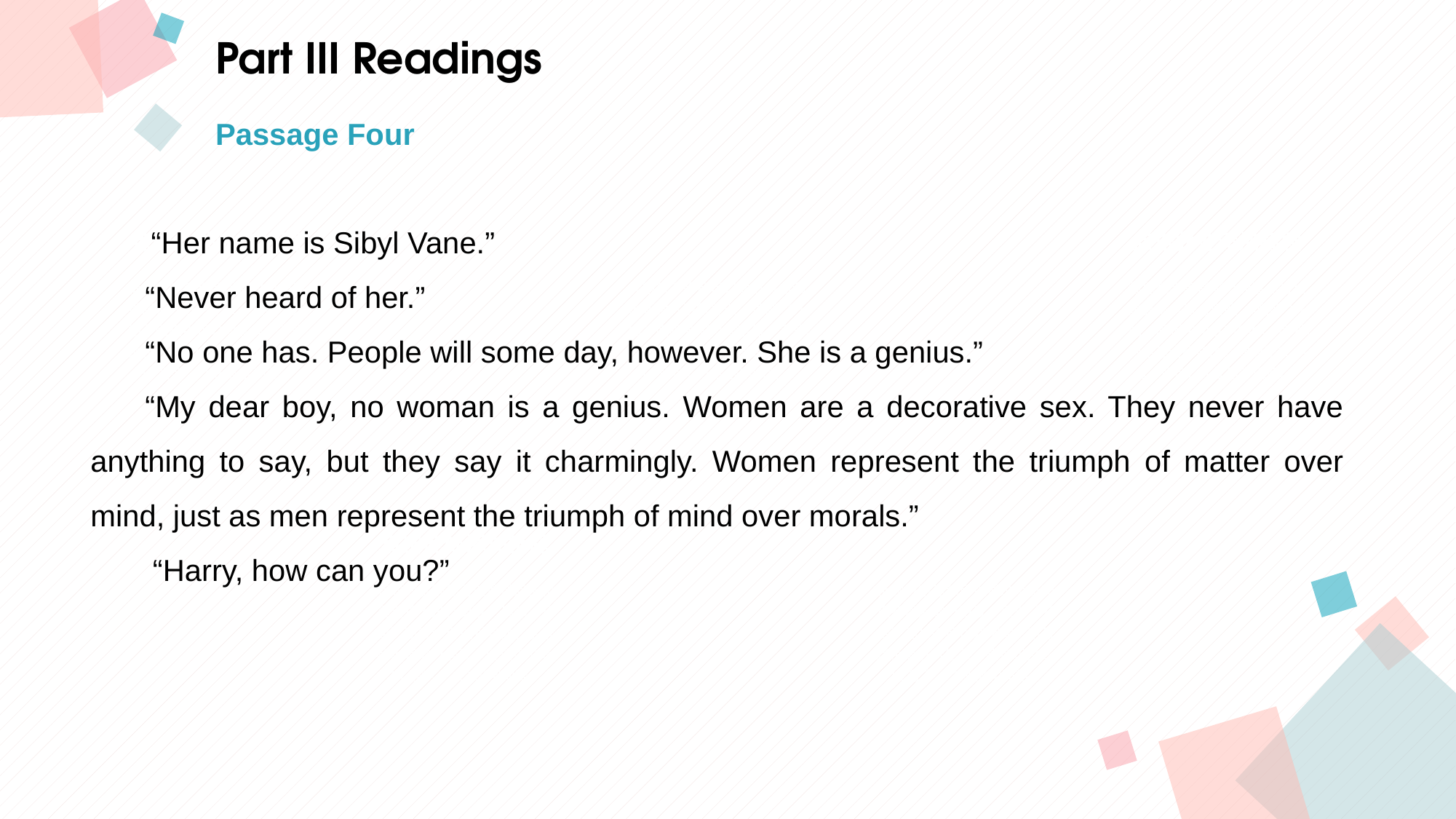

Part III Readings
Passage Four

 “Her name is Sibyl Vane.”
“Never heard of her.”
“No one has. People will some day, however. She is a genius.”
“My dear boy, no woman is a genius. Women are a decorative sex. They never have anything to say, but they say it charmingly. Women represent the triumph of matter over mind, just as men represent the triumph of mind over morals.”
 “Harry, how can you?”

点击此处添加标题
点击此处添加标题
标题数字等都可以通过点击和重新输入进行更改，顶部“开始”面板中可以对字体、字号、颜色等进行修改。建议正文8-14号字，1.3倍字间距。
标题数字等都可以通过点击和重新输入进行更改，顶部“开始”面板中可以对字体、字号、颜色等进行修改。建议正文8-14号字，1.3倍字间距。
标题数字等都可以通过点击和重新输入进行更改，顶部“开始”面板中可以对字体、字号、颜色等进行修改。建议正文8-14号字，1.3倍字间距。
点击此处添加标题
标题数字等都可以通过点击和重新输入进行更改，顶部“开始”面板中可以对字体、字号、颜色等进行修改。建议正文8-14号字，1.3倍字间距。
标题数字等都可以通过点击和重新输入进行更改，顶部“开始”面板中可以对字体、字号、颜色等进行修改。建议正文8-14号字，1.3倍字间距。